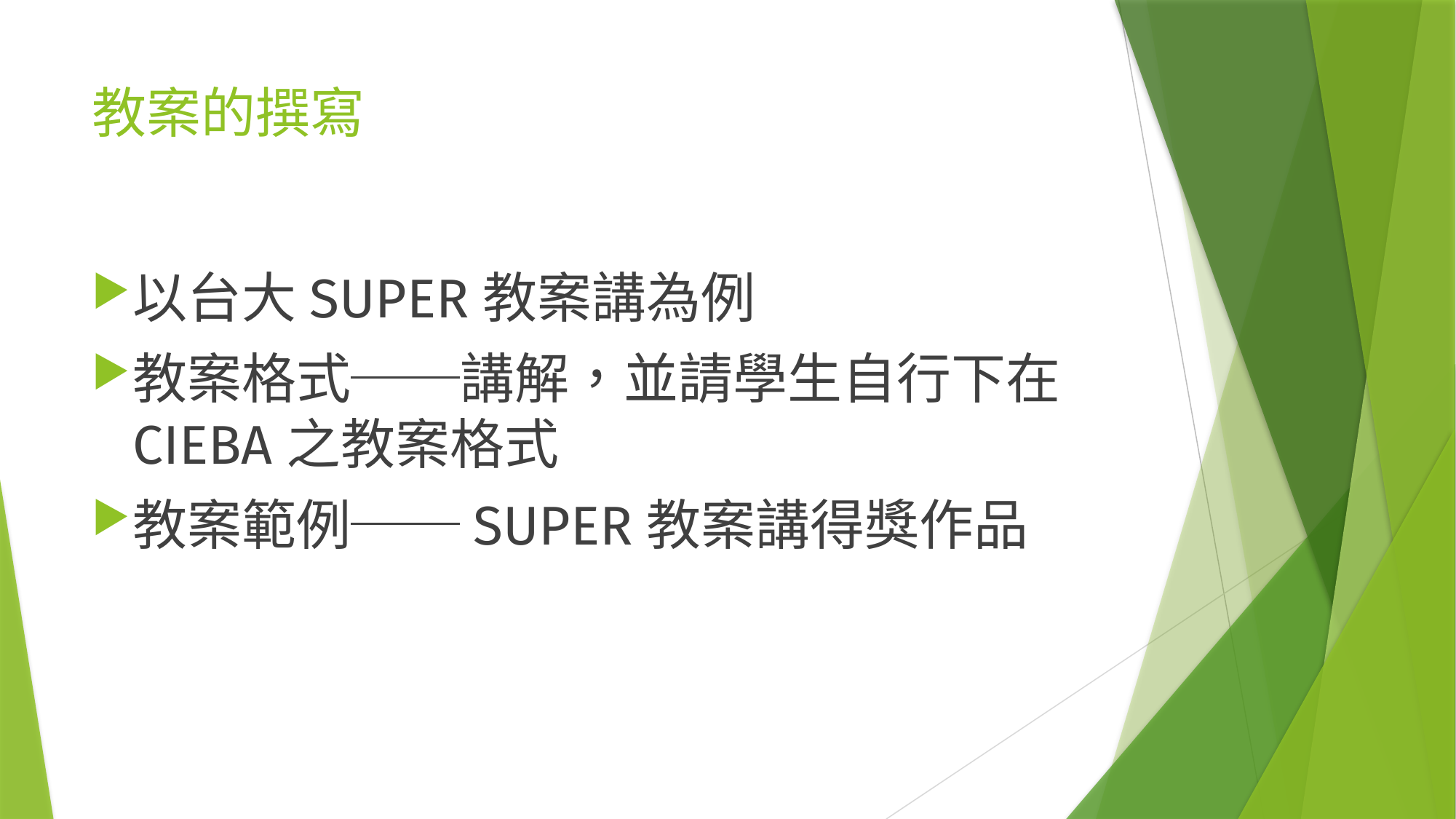

# 教案的撰寫
以台大SUPER教案講為例
教案格式──講解，並請學生自行下在CIEBA之教案格式
教案範例──SUPER教案講得獎作品